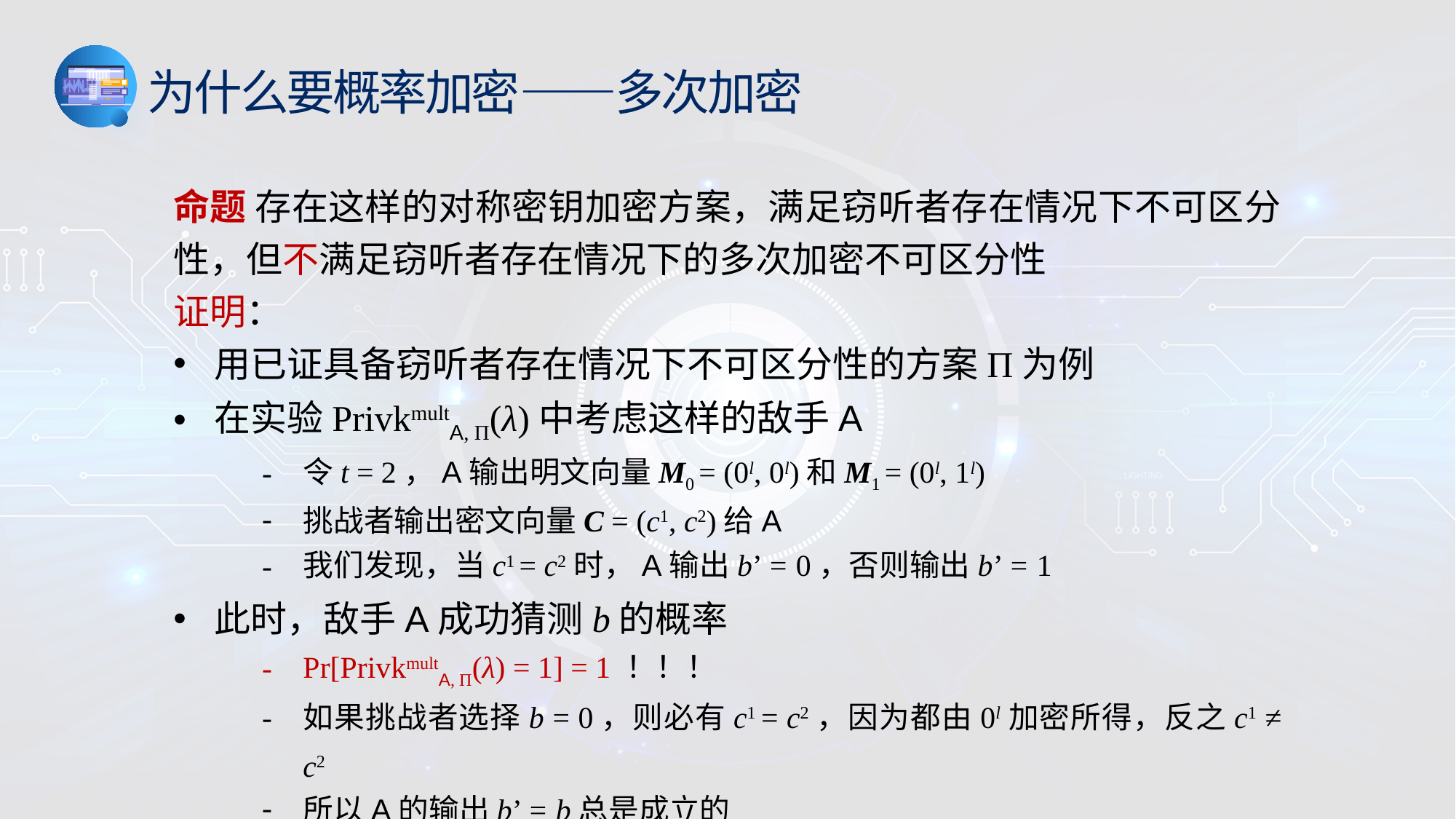

为什么要概率加密——多次加密

命题 存在这样的对称密钥加密方案，满足窃听者存在情况下不可区分性，但不满足窃听者存在情况下的多次加密不可区分性
证明：
用已证具备窃听者存在情况下不可区分性的方案Π为例
在实验PrivkmultA, Π(λ)中考虑这样的敌手A
令t = 2，A输出明文向量M0 = (0l, 0l)和M1 = (0l, 1l)
挑战者输出密文向量C = (c1, c2)给A
我们发现，当c1 = c2时，A输出b’ = 0，否则输出b’ = 1
此时，敌手A成功猜测b的概率
Pr[PrivkmultA, Π(λ) = 1] = 1 ！！！
如果挑战者选择b = 0，则必有c1 = c2，因为都由0l加密所得，反之c1 ≠ c2
所以A的输出b’ = b总是成立的